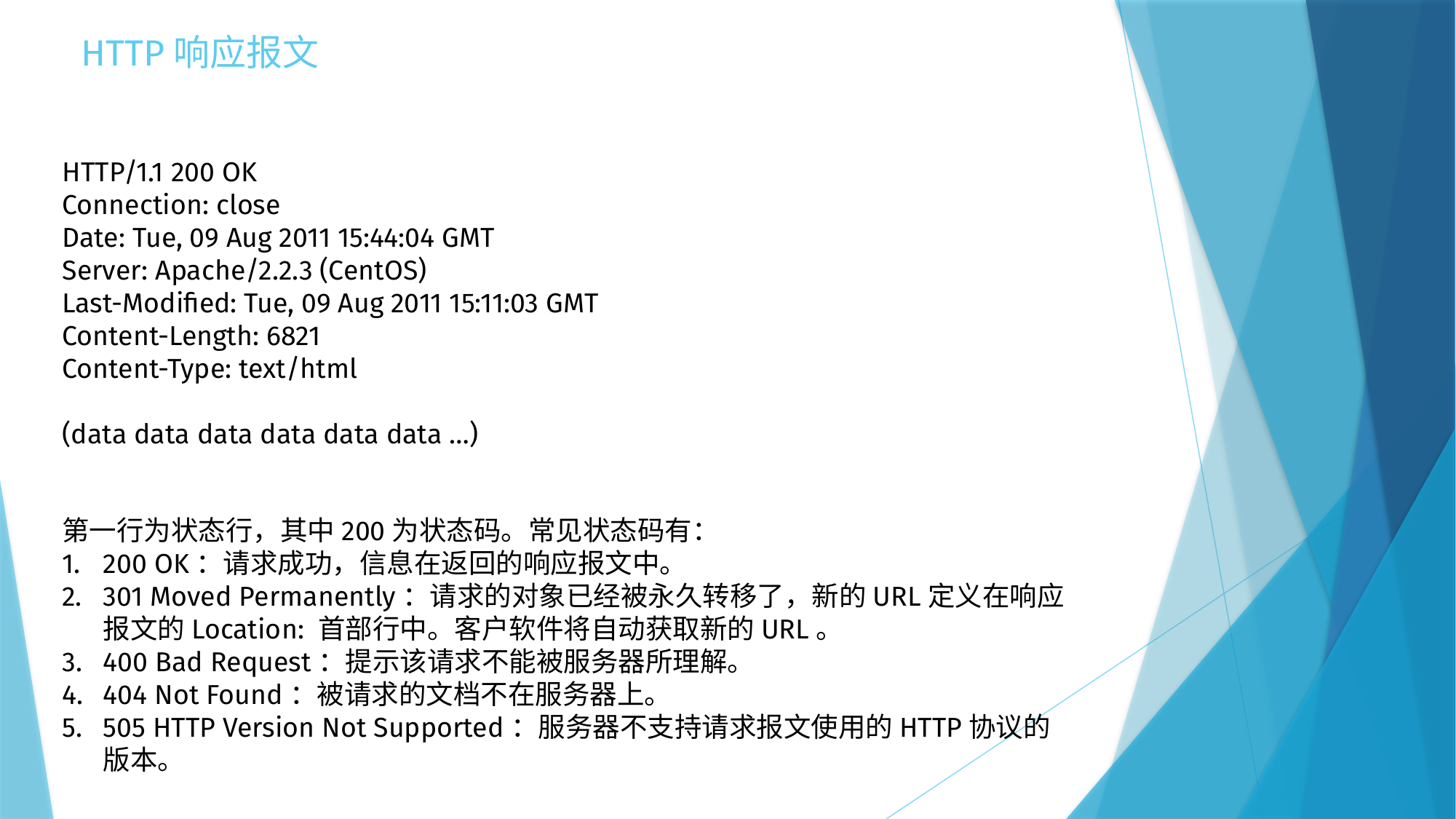

# HTTP响应报文
HTTP/1.1 200 OK
Connection: close
Date: Tue, 09 Aug 2011 15:44:04 GMT
Server: Apache/2.2.3 (CentOS)
Last-Modified: Tue, 09 Aug 2011 15:11:03 GMT
Content-Length: 6821
Content-Type: text/html

(data data data data data data …)
第一行为状态行，其中200为状态码。常见状态码有：
200 OK：请求成功，信息在返回的响应报文中。
301 Moved Permanently：请求的对象已经被永久转移了，新的URL定义在响应报文的Location: 首部行中。客户软件将自动获取新的URL。
400 Bad Request：提示该请求不能被服务器所理解。
404 Not Found：被请求的文档不在服务器上。
505 HTTP Version Not Supported：服务器不支持请求报文使用的HTTP协议的版本。